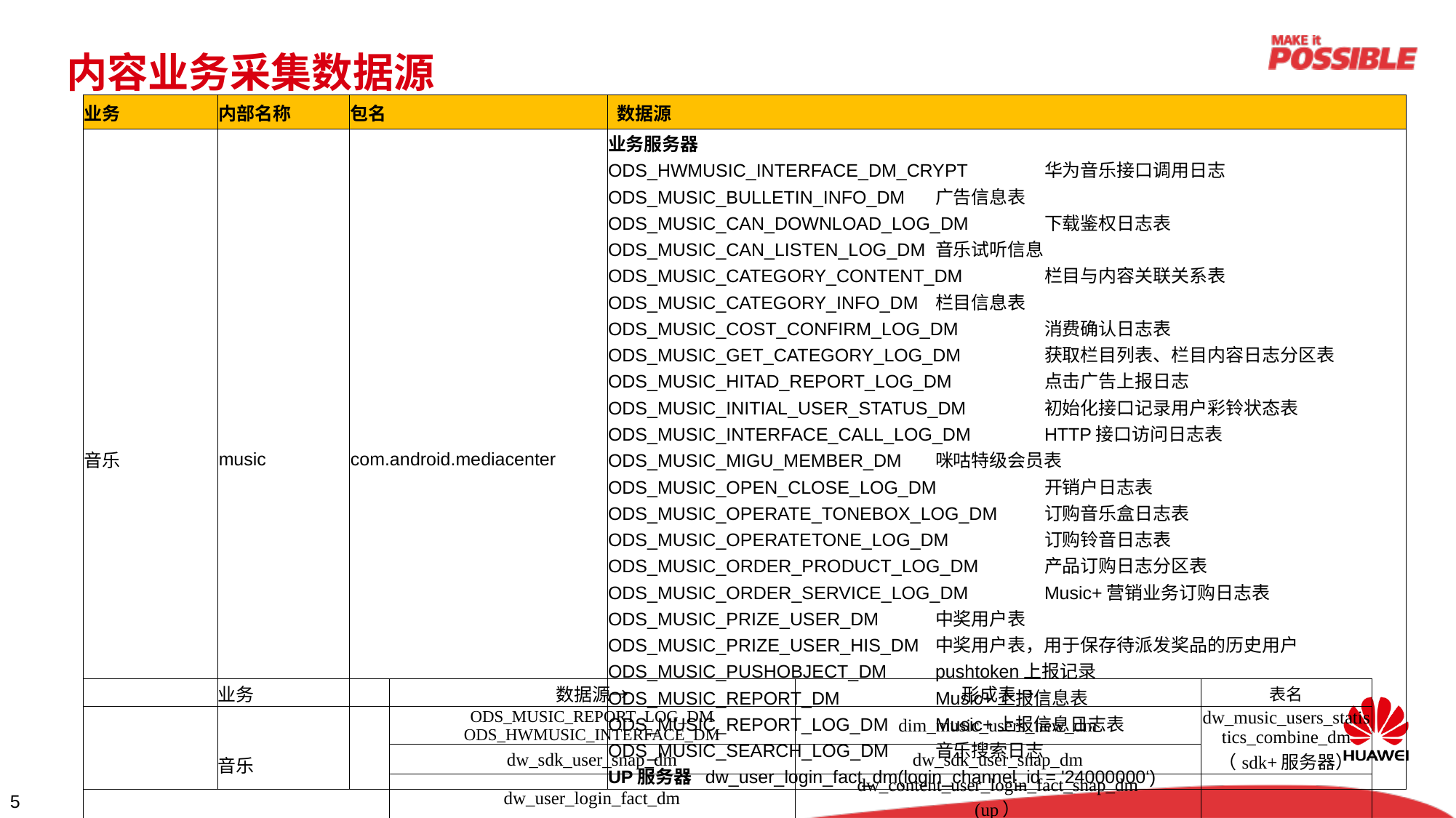

内容业务采集数据源
| 业务 | 内部名称 | 包名 | 数据源 |
| --- | --- | --- | --- |
| 音乐 | music | com.android.mediacenter | 业务服务器 ODS\_HWMUSIC\_INTERFACE\_DM\_CRYPT 华为音乐接口调用日志 ODS\_MUSIC\_BULLETIN\_INFO\_DM 广告信息表 ODS\_MUSIC\_CAN\_DOWNLOAD\_LOG\_DM 下载鉴权日志表 ODS\_MUSIC\_CAN\_LISTEN\_LOG\_DM 音乐试听信息 ODS\_MUSIC\_CATEGORY\_CONTENT\_DM 栏目与内容关联关系表 ODS\_MUSIC\_CATEGORY\_INFO\_DM 栏目信息表 ODS\_MUSIC\_COST\_CONFIRM\_LOG\_DM 消费确认日志表 ODS\_MUSIC\_GET\_CATEGORY\_LOG\_DM 获取栏目列表、栏目内容日志分区表 ODS\_MUSIC\_HITAD\_REPORT\_LOG\_DM 点击广告上报日志 ODS\_MUSIC\_INITIAL\_USER\_STATUS\_DM 初始化接口记录用户彩铃状态表 ODS\_MUSIC\_INTERFACE\_CALL\_LOG\_DM HTTP接口访问日志表 ODS\_MUSIC\_MIGU\_MEMBER\_DM 咪咕特级会员表 ODS\_MUSIC\_OPEN\_CLOSE\_LOG\_DM 开销户日志表 ODS\_MUSIC\_OPERATE\_TONEBOX\_LOG\_DM 订购音乐盒日志表 ODS\_MUSIC\_OPERATETONE\_LOG\_DM 订购铃音日志表 ODS\_MUSIC\_ORDER\_PRODUCT\_LOG\_DM 产品订购日志分区表 ODS\_MUSIC\_ORDER\_SERVICE\_LOG\_DM Music+营销业务订购日志表 ODS\_MUSIC\_PRIZE\_USER\_DM 中奖用户表 ODS\_MUSIC\_PRIZE\_USER\_HIS\_DM 中奖用户表，用于保存待派发奖品的历史用户 ODS\_MUSIC\_PUSHOBJECT\_DM pushtoken上报记录 ODS\_MUSIC\_REPORT\_DM Music+上报信息表 ODS\_MUSIC\_REPORT\_LOG\_DM Music+上报信息日志表 ODS\_MUSIC\_SEARCH\_LOG\_DM 音乐搜索日志 UP服务器 dw\_user\_login\_fact\_dm(login\_channel\_id = '24000000‘) |
| 业务 | 数据源→ | 形成表→ | 表名 |
| --- | --- | --- | --- |
| 音乐 | ODS\_MUSIC\_REPORT\_LOG\_DM ODS\_HWMUSIC\_INTERFACE\_DM | dim\_music\_users\_new\_dm | dw\_music\_users\_statistics\_combine\_dm （sdk+服务器） |
|  | dw\_sdk\_user\_snap\_dm | dw\_sdk\_user\_snap\_dm |  |
|  | dw\_user\_login\_fact\_dm | dw\_content\_user\_login\_fact\_snap\_dm (up） |  |